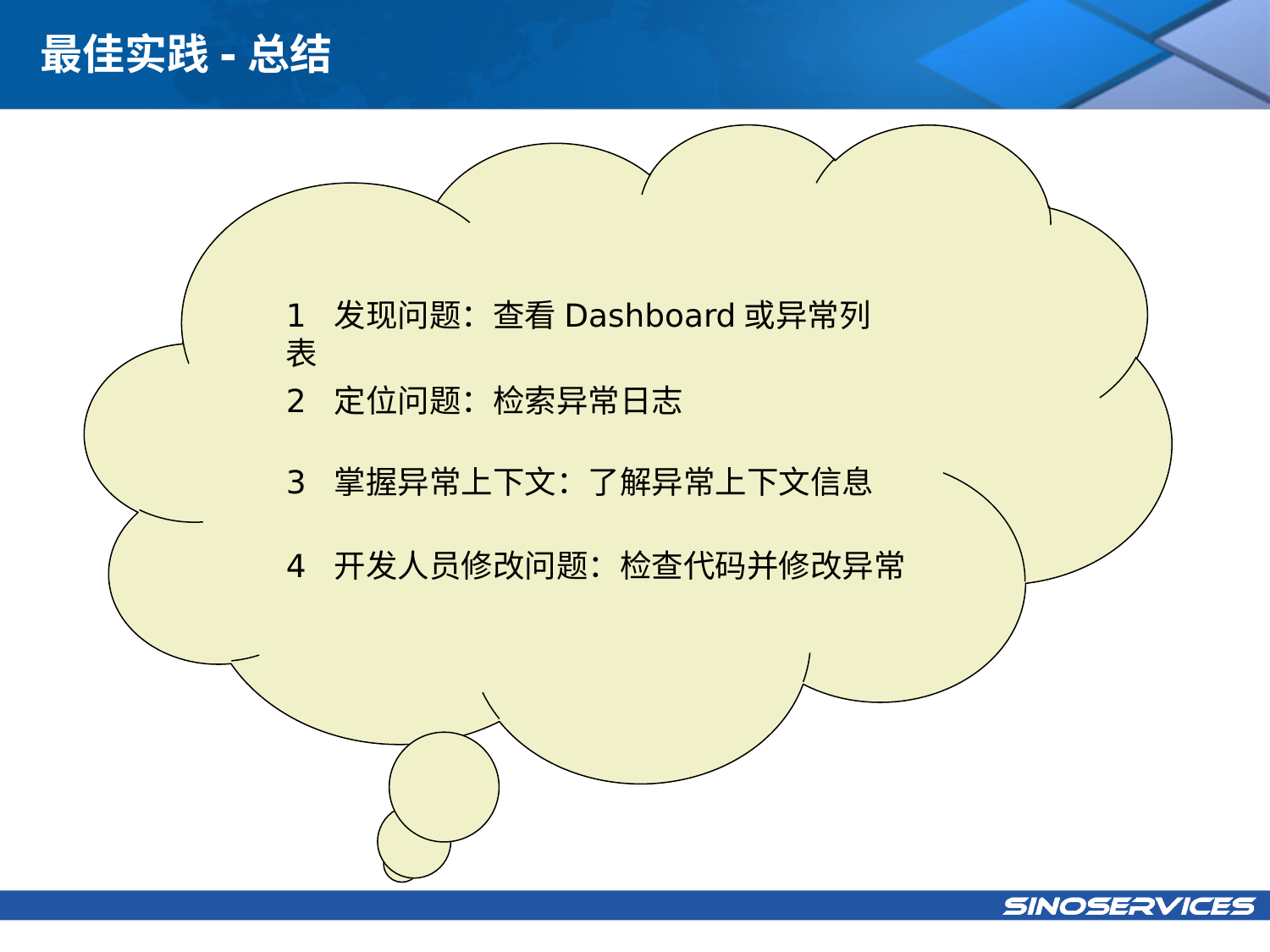

最佳实践-总结

1  发现问题：查看Dashboard或异常列表
2  定位问题：检索异常日志
3  掌握异常上下文：了解异常上下文信息
4  开发人员修改问题：检查代码并修改异常